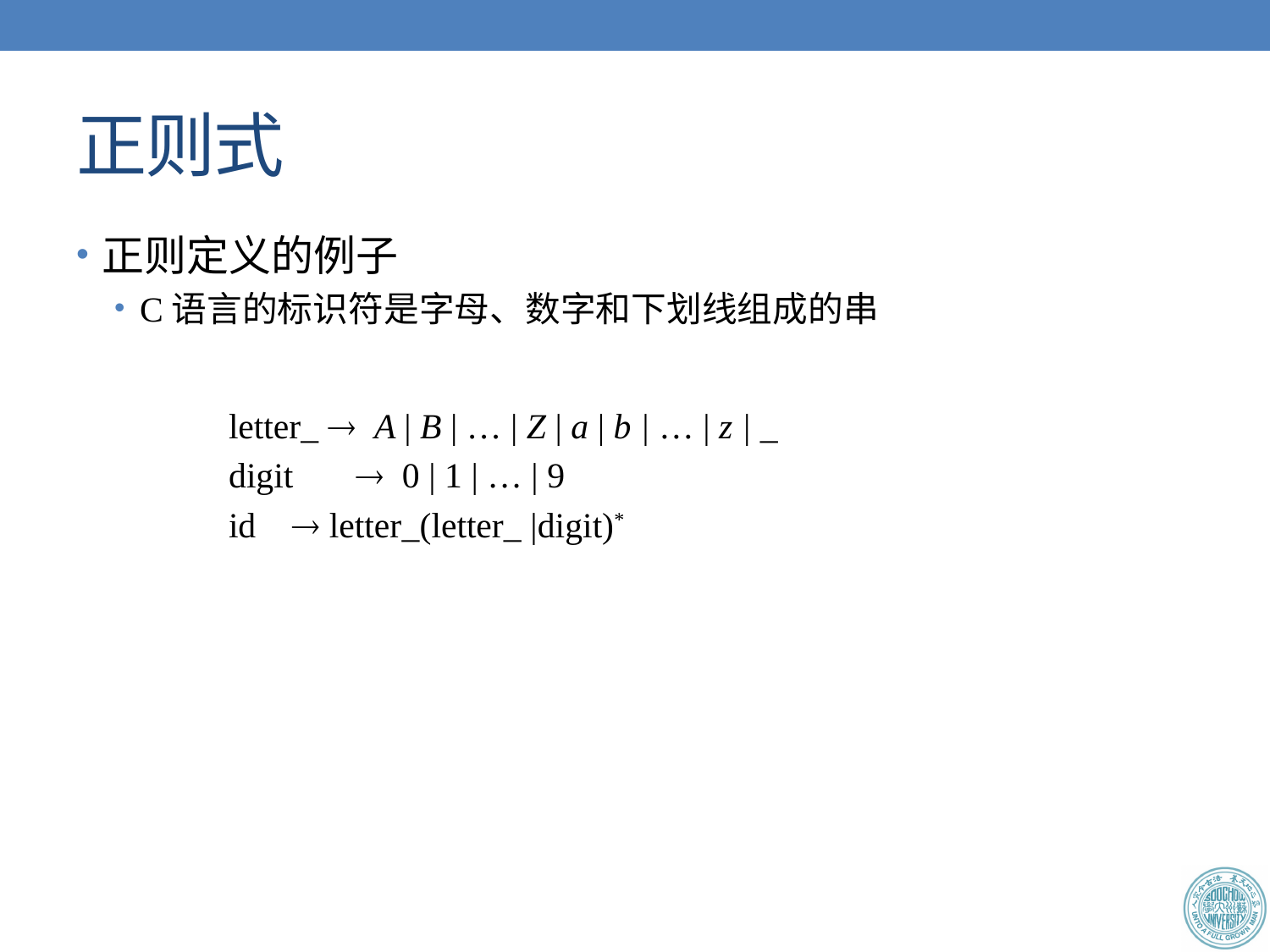

# 正则式
正则定义的例子
C语言的标识符是字母、数字和下划线组成的串

		letter_ →  A | B | … | Z | a | b | … | z | _
	  	digit  	→  0 | 1 | … | 9
	  	id    → letter_(letter_ |digit)*